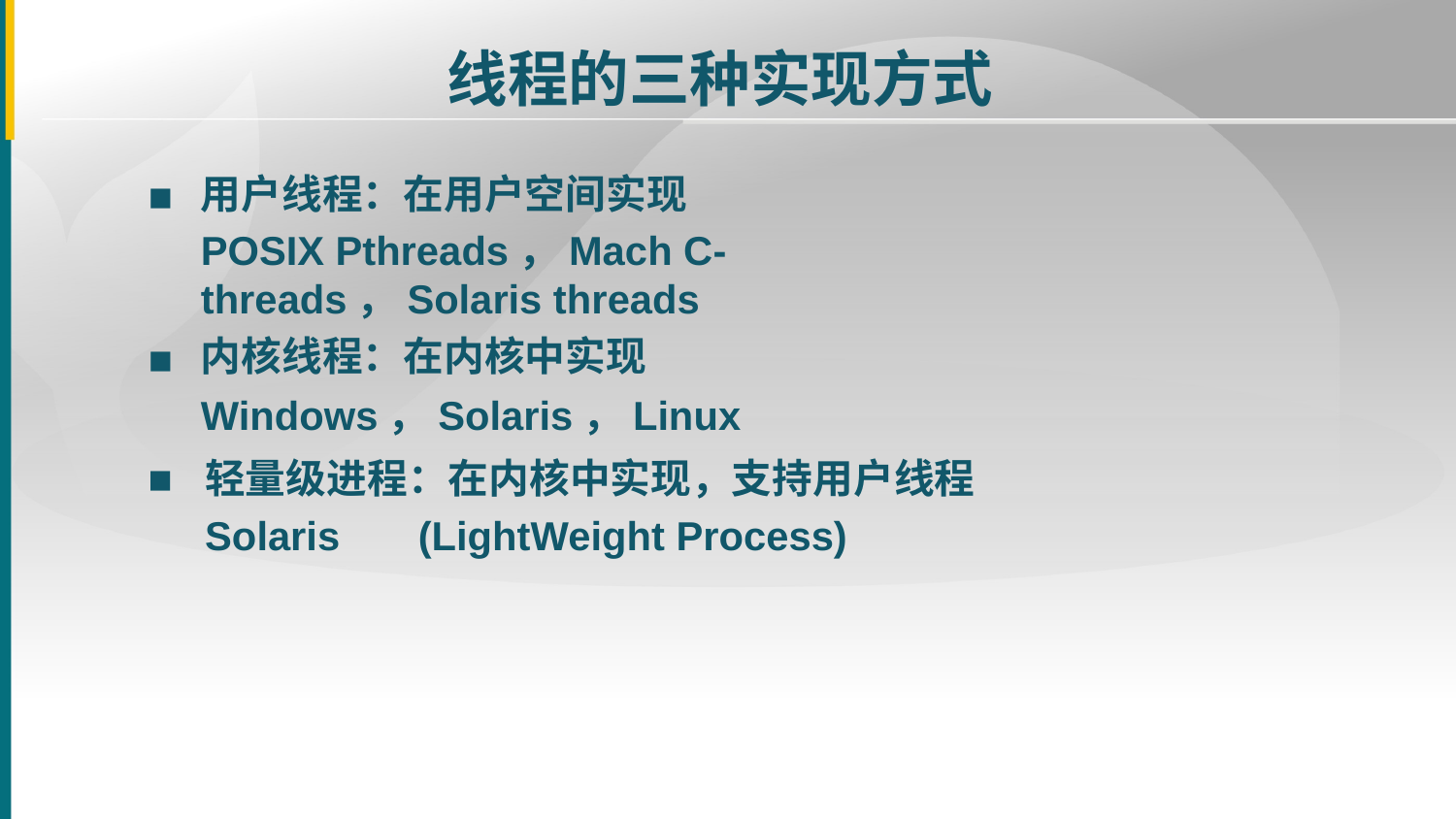

线程的三种实现方式
用户线程：在用户空间实现
■
POSIX Pthreads，Mach C-threads，Solaris threads
内核线程：在内核中实现

■
Windows，Solaris，Linux

■
轻量级进程：在内核中实现，支持用户线程
Solaris       (LightWeight Process)